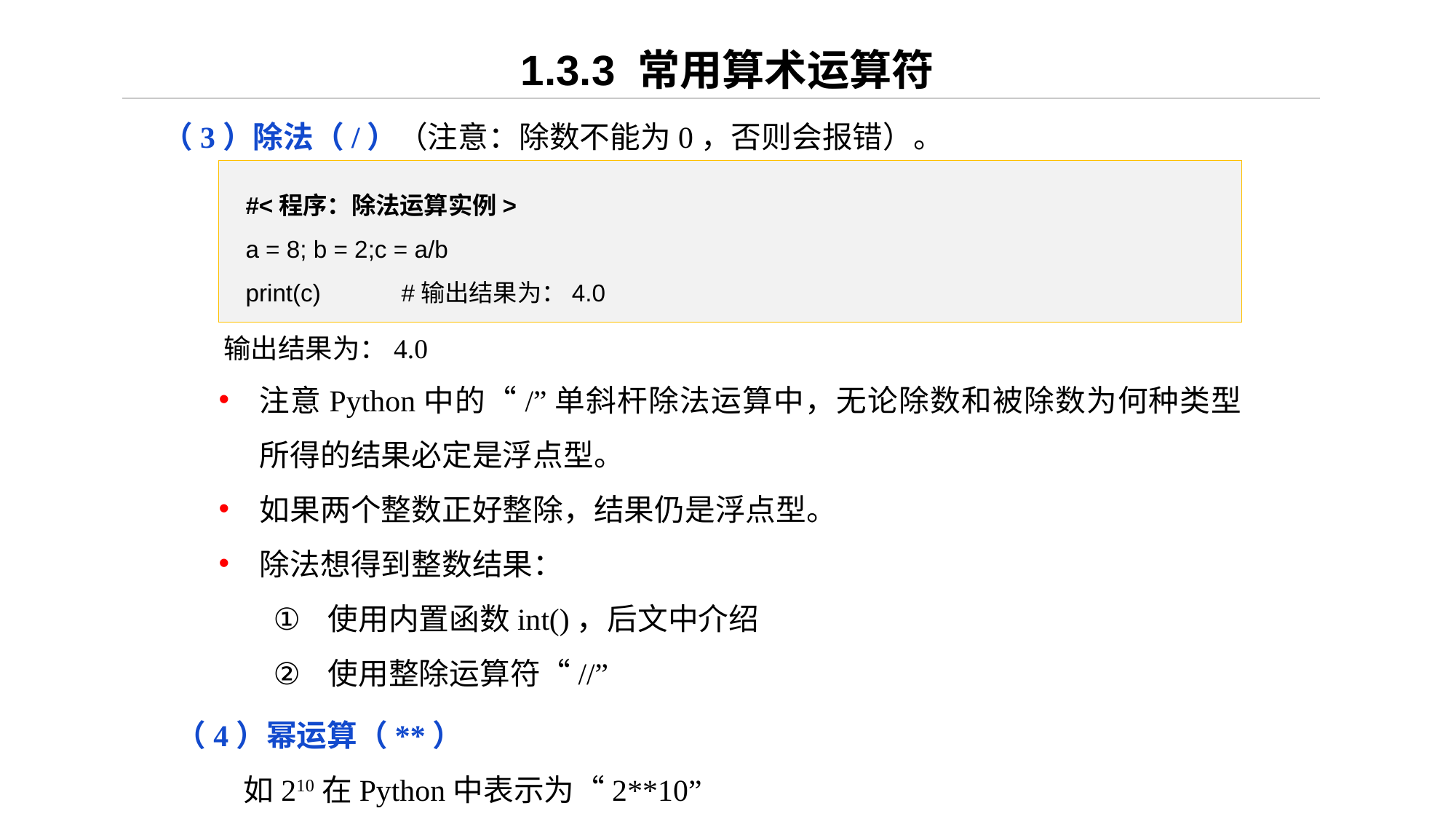

# 1.3.3 常用算术运算符
（3）除法（/）（注意：除数不能为0，否则会报错）。
#<程序：除法运算实例>
a = 8; b = 2;c = a/b
print(c)            #输出结果为：4.0
 输出结果为：4.0
注意Python中的“/”单斜杆除法运算中，无论除数和被除数为何种类型所得的结果必定是浮点型。
如果两个整数正好整除，结果仍是浮点型。
除法想得到整数结果：
使用内置函数int()，后文中介绍
使用整除运算符“//”
（4）幂运算（**）
         如210在Python中表示为“2**10”